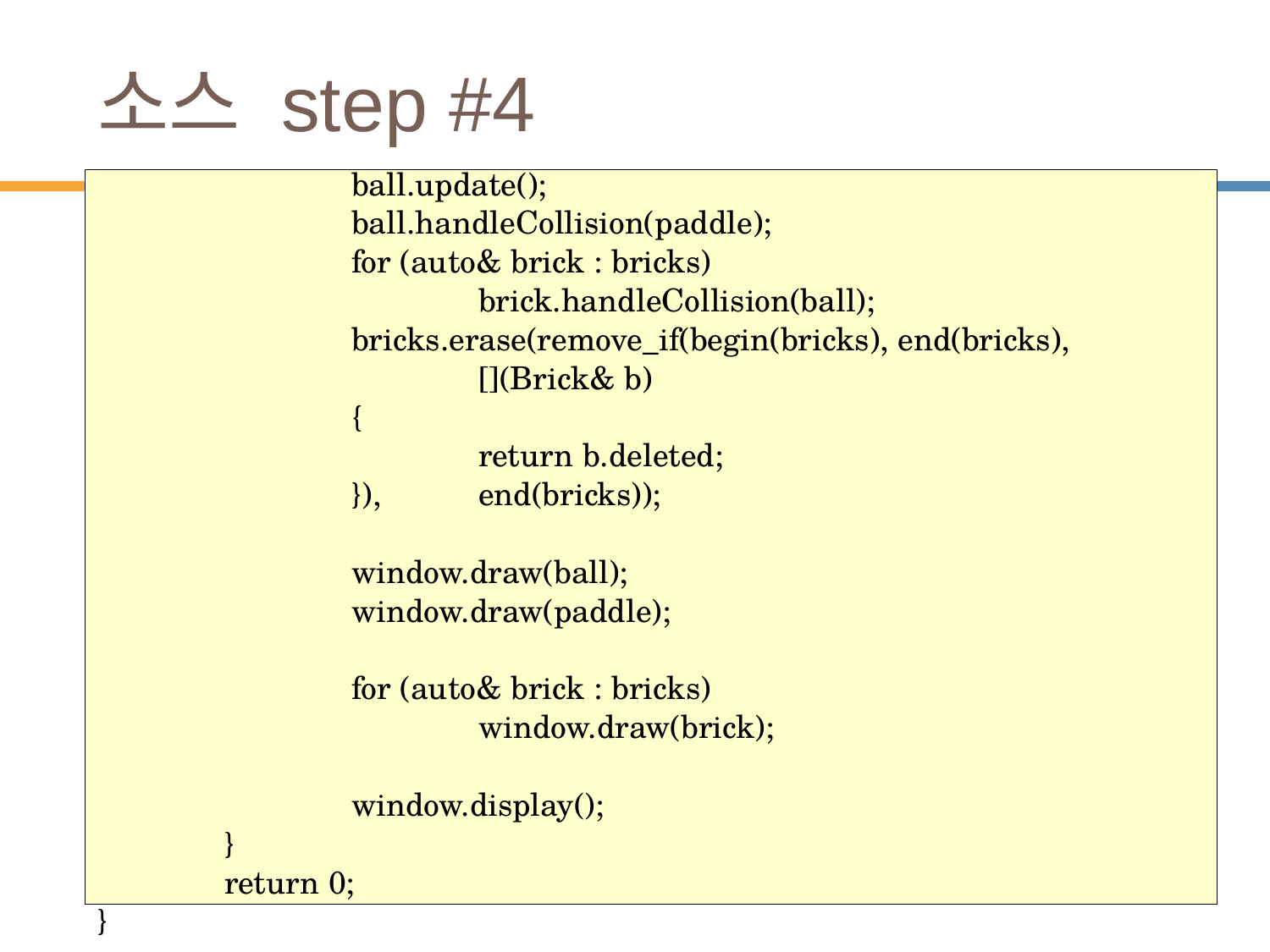

# 소스 step #4
		ball.update();
		ball.handleCollision(paddle);
		for (auto& brick : bricks)
			brick.handleCollision(ball);
		bricks.erase(remove_if(begin(bricks), end(bricks),
			[](Brick& b)
		{
			return b.deleted;
		}), 	end(bricks));

		window.draw(ball);
		window.draw(paddle);

		for (auto& brick : bricks)
			window.draw(brick);

		window.display();
	}
	return 0;
}